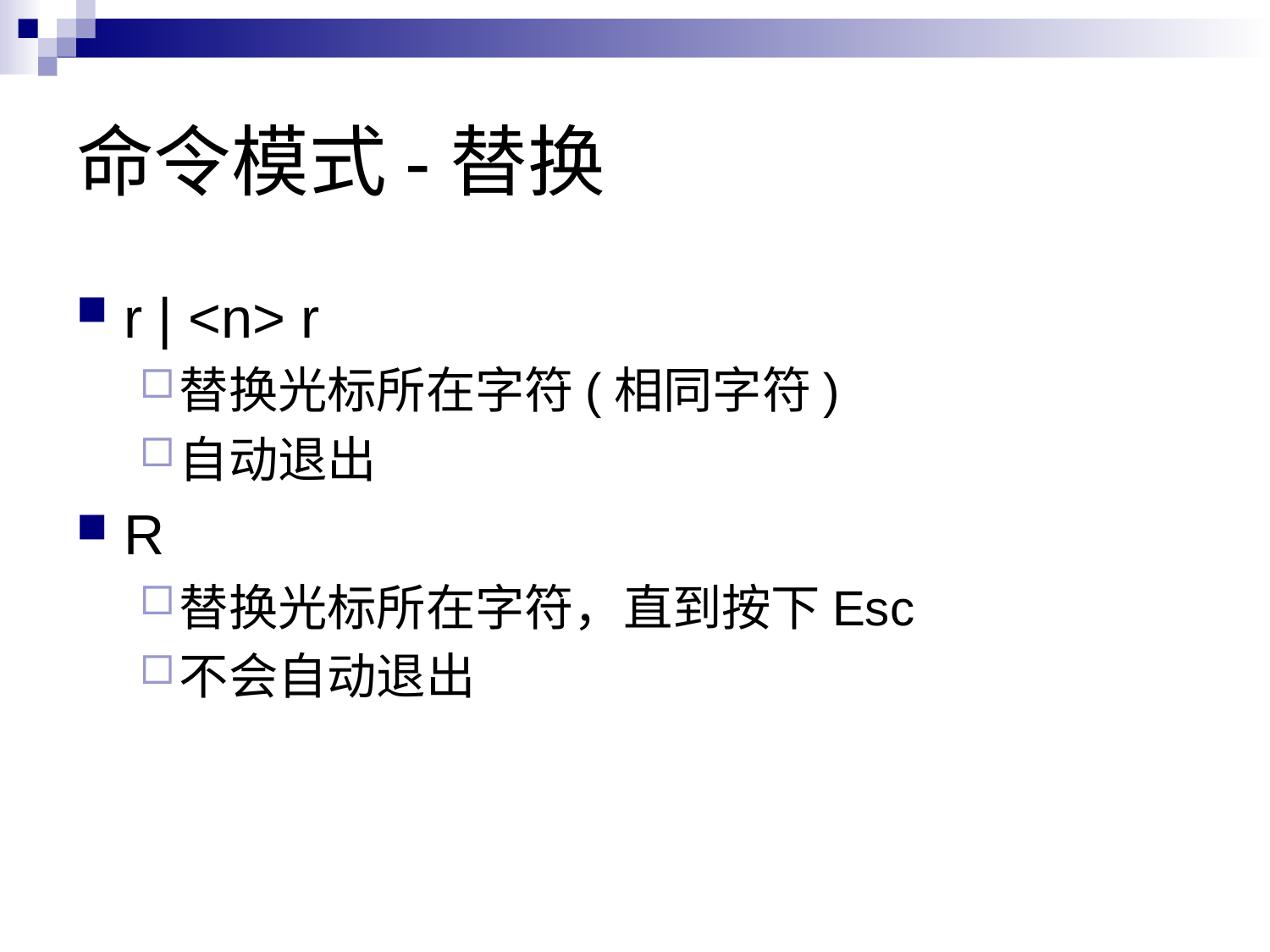

# 命令模式-替换
r | <n> r
替换光标所在字符(相同字符)
自动退出
R
替换光标所在字符，直到按下Esc
不会自动退出